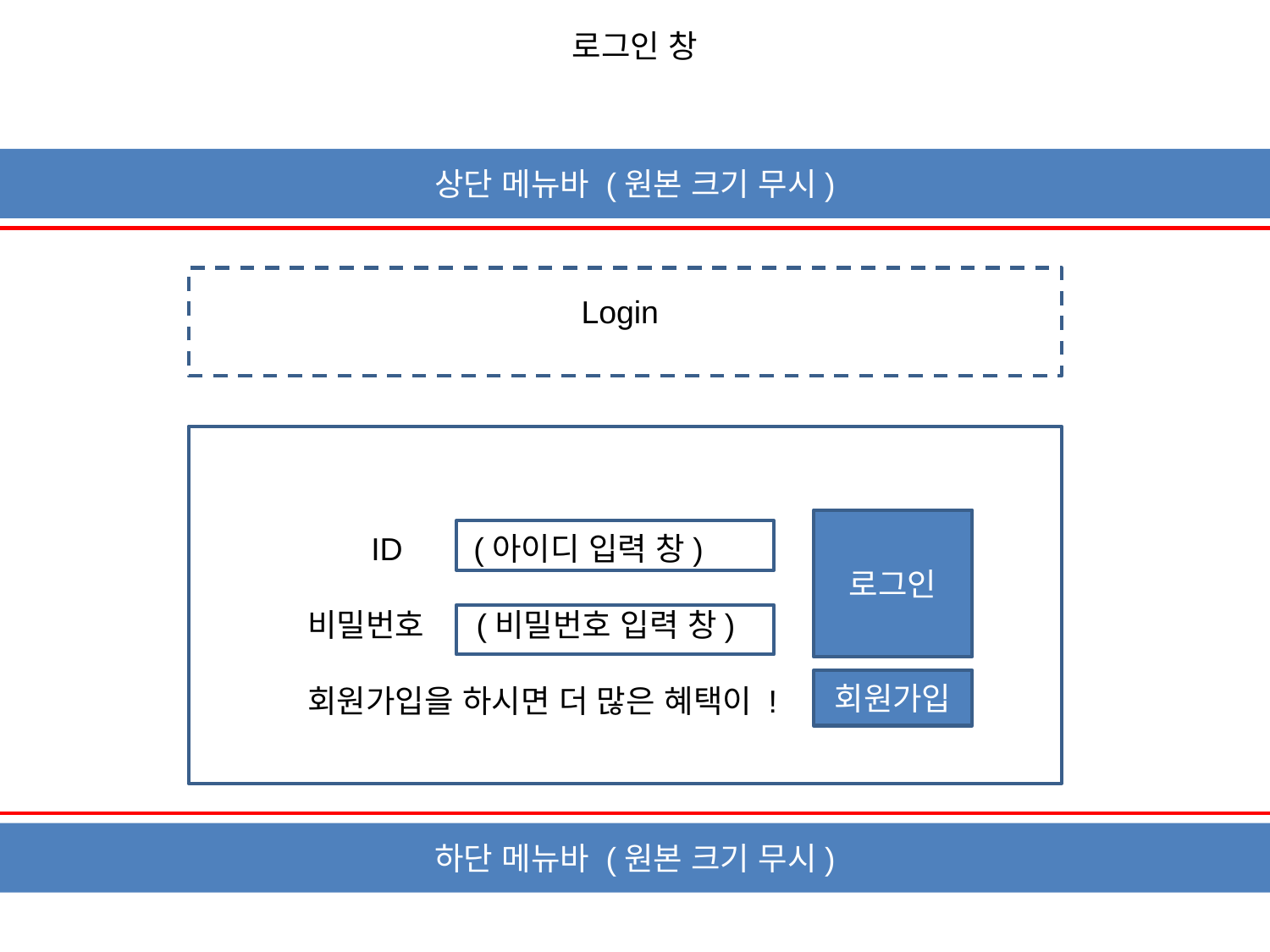

로그인 창
상단 메뉴바 (원본 크기 무시)

Login

ID        (아이디 입력 창)

비밀번호     (비밀번호 입력 창)

회원가입을 하시면 더 많은 혜택이 !
로그인

회원가입
하단 메뉴바 (원본 크기 무시)